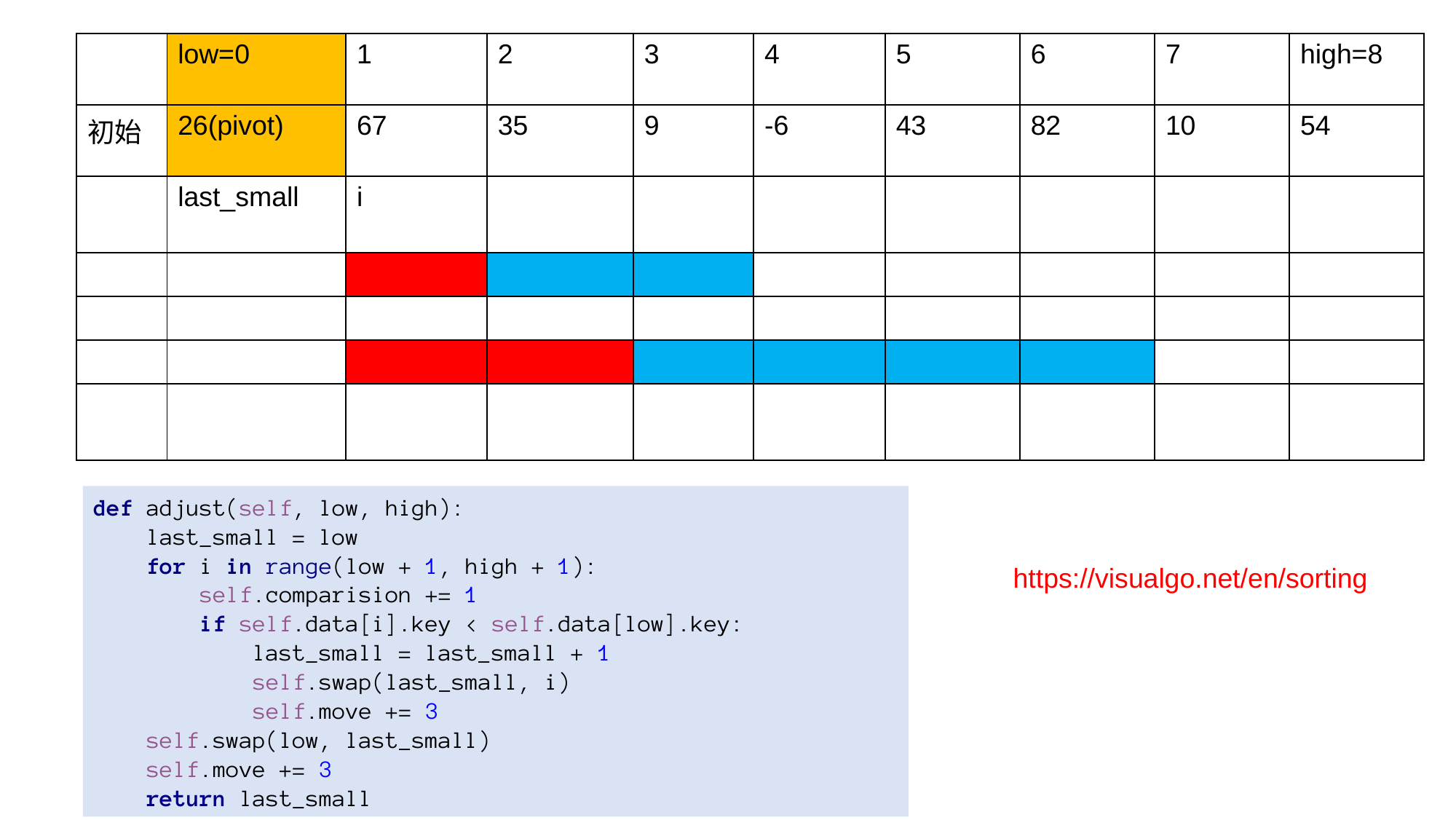

|  | low=0 | 1 | 2 | 3 | 4 | 5 | 6 | 7 | high=8 |
| --- | --- | --- | --- | --- | --- | --- | --- | --- | --- |
| 初始 | 26(pivot) | 67 | 35 | 9 | -6 | 43 | 82 | 10 | 54 |
|  | last\_small | i |  |  |  |  |  |  |  |
|  |  |  |  |  |  |  |  |  |  |
|  |  |  |  |  |  |  |  |  |  |
|  |  |  |  |  |  |  |  |  |  |
|  |  |  |  |  |  |  |  |  |  |

def adjust(self, low, high):
    last_small = low
    for i in range(low + 1, high + 1):
        self.comparision += 1
        if self.data[i].key < self.data[low].key:
            last_small = last_small + 1
            self.swap(last_small, i)
            self.move += 3
    self.swap(low, last_small)
    self.move += 3
    return last_small
https://visualgo.net/en/sorting